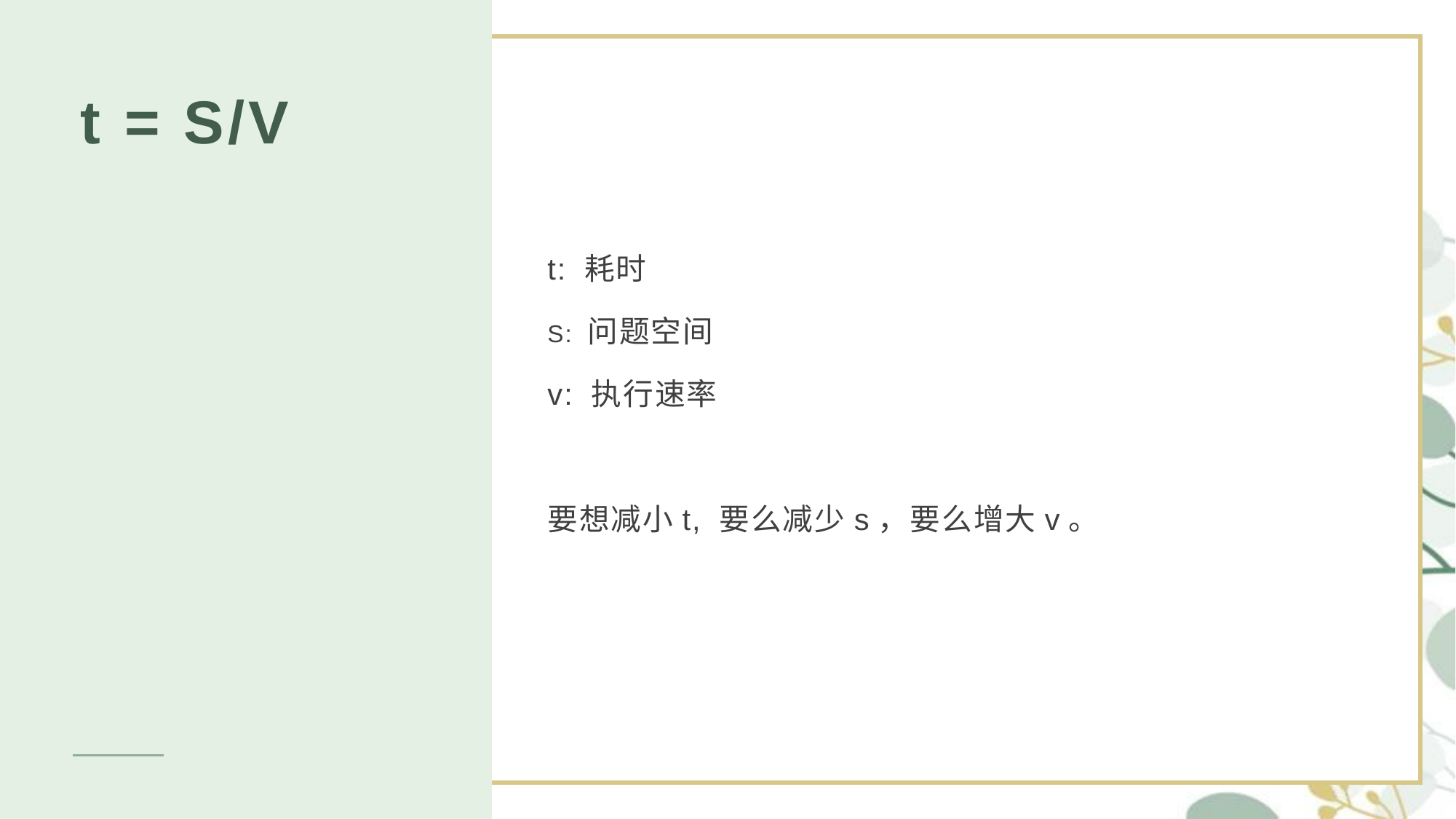

t = S/V
t: 耗时
S: 问题空间
v: 执行速率

要想减小t, 要么减少s，要么增大v。